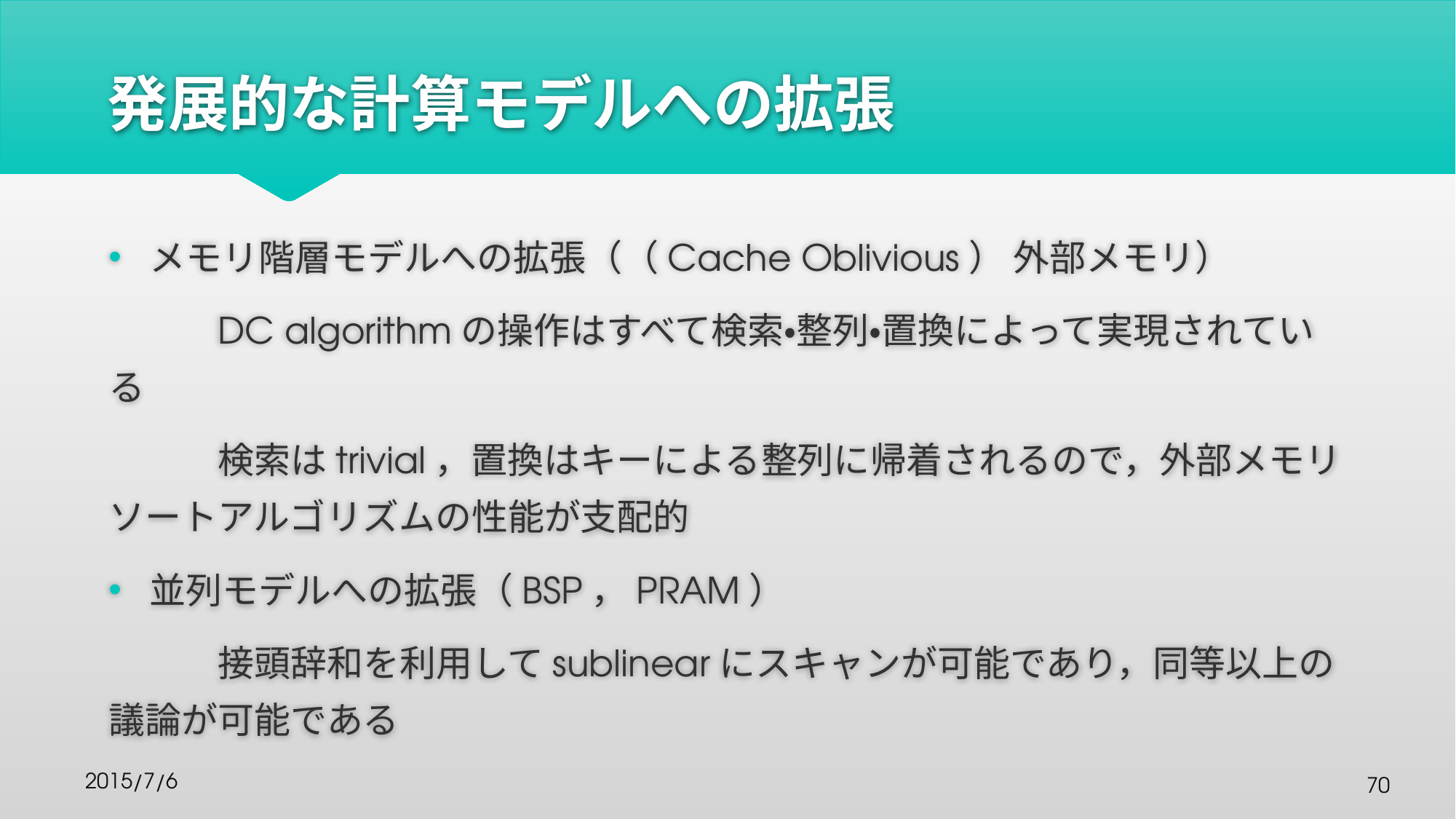

# 発展的な計算モデルへの拡張
メモリ階層モデルへの拡張（（Cache Oblivious） 外部メモリ）
	DC algorithmの操作はすべて検索・整列・置換によって実現されている
	検索はtrivial，置換はキーによる整列に帰着されるので，外部メモリソートアルゴリズムの性能が支配的
並列モデルへの拡張（BSP，PRAM）
	接頭辞和を利用してsublinearにスキャンが可能であり，同等以上の議論が可能である
70
2015/7/6